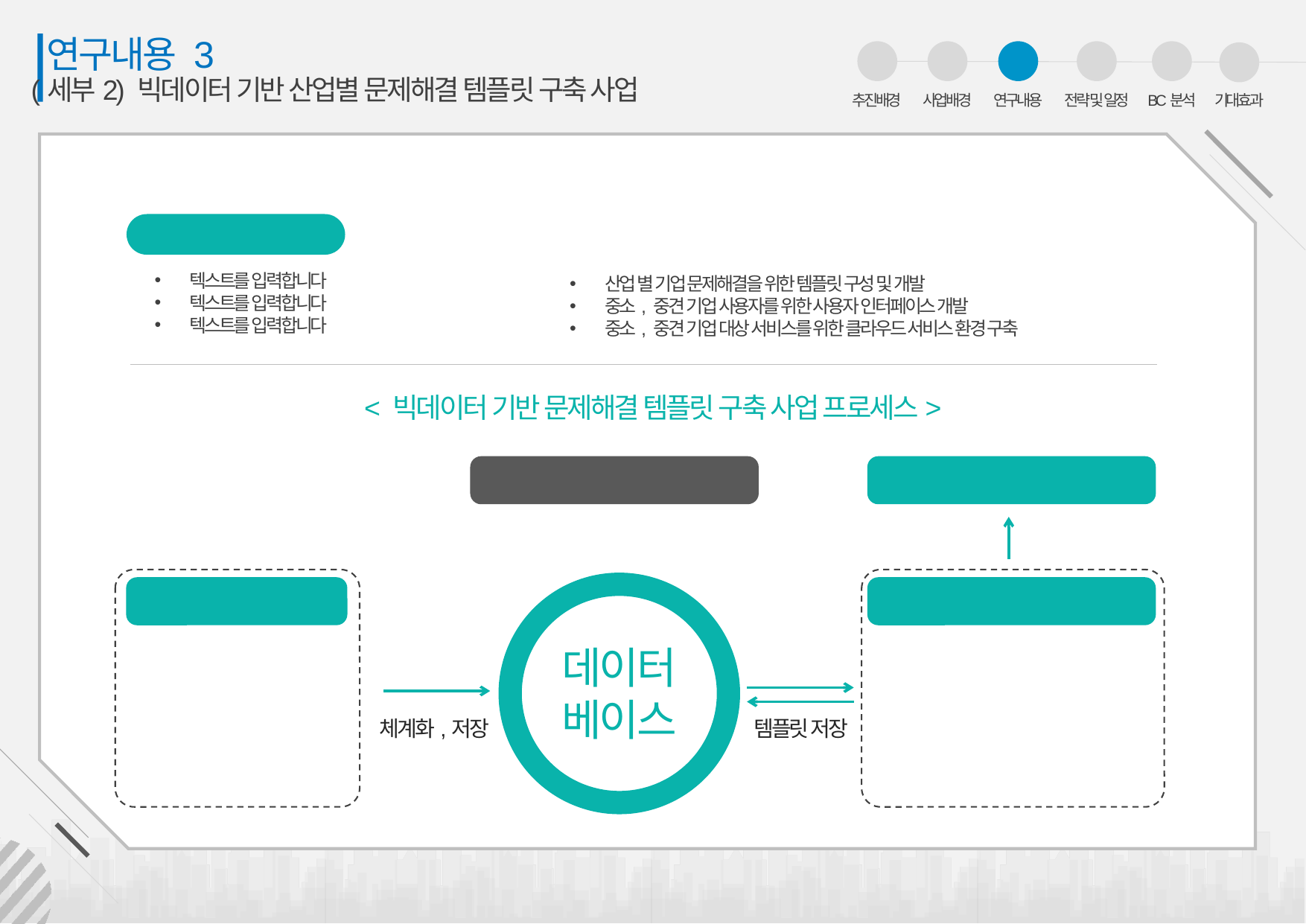

연구내용 3

(세부2) 빅데이터 기반 산업별 문제해결 템플릿 구축 사업

01
추진배경

02
사업배경

03
연구내용

04
전략 및 일정

05
BC분석

06
기대효과
 과제추진내용

텍스트를 입력합니다
텍스트를 입력합니다
텍스트를 입력합니다

산업 별 기업 문제해결을 위한 템플릿 구성 및 개발
중소, 중견 기업 사용자를 위한 사용자 인터페이스 개발
중소, 중견 기업 대상 서비스를 위한 클라우드 서비스 환경 구축
< 빅데이터 기반 문제해결 템플릿 구축 사업 프로세스>
클라우드 서비스
(문제,요소기술 조합 템플릿 구성)
중소,중견기업
(템플릿을 활용한 문제해결)

산업별 당면 문제

데이터
베이스
문제해결 템플릿
체계화,저장
템플릿 저장